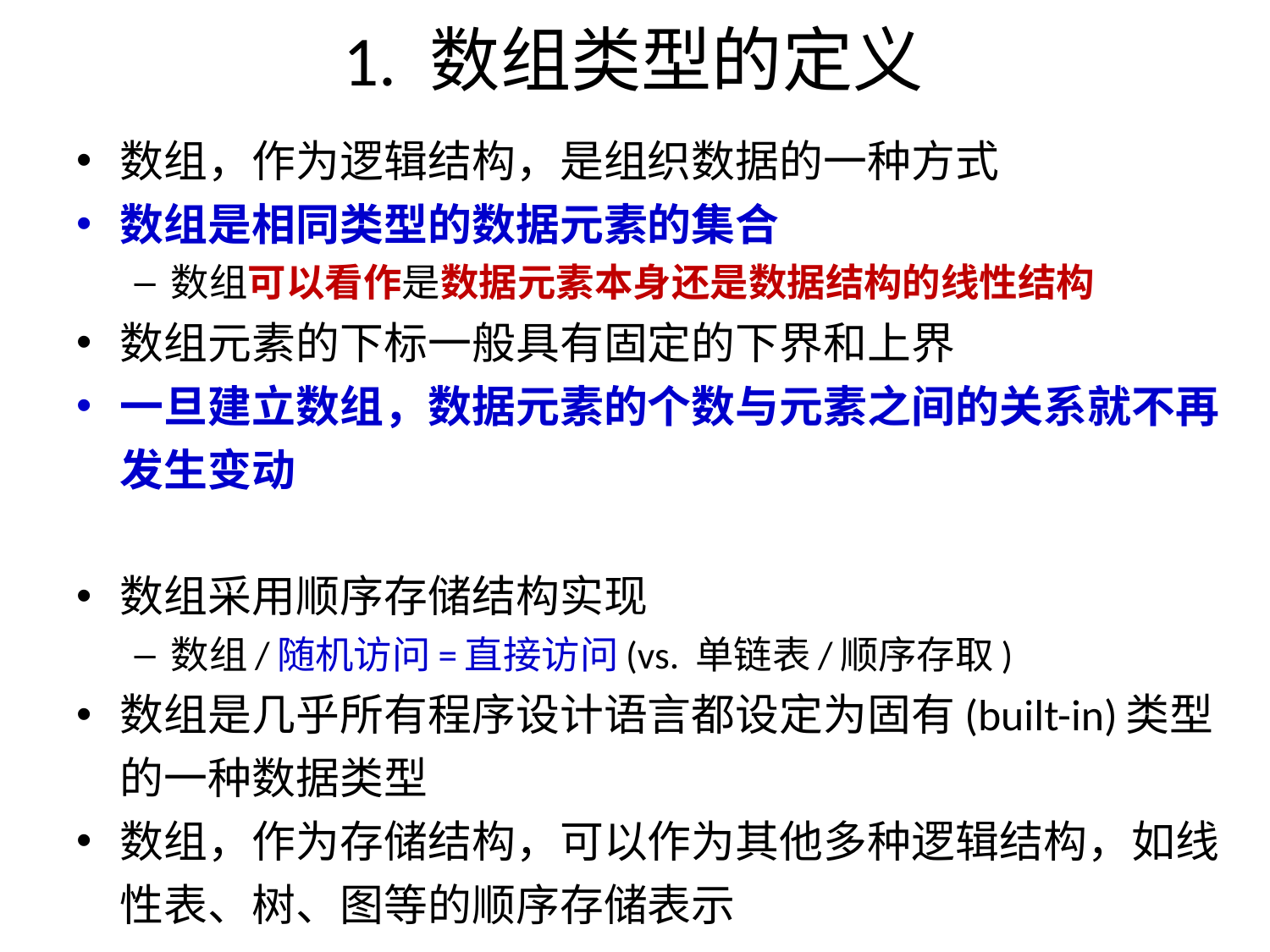

# 1. 数组类型的定义
数组，作为逻辑结构，是组织数据的一种方式
数组是相同类型的数据元素的集合
数组可以看作是数据元素本身还是数据结构的线性结构
数组元素的下标一般具有固定的下界和上界
一旦建立数组，数据元素的个数与元素之间的关系就不再发生变动

数组采用顺序存储结构实现
数组/随机访问=直接访问(vs. 单链表/顺序存取)
数组是几乎所有程序设计语言都设定为固有(built-in)类型的一种数据类型
数组，作为存储结构，可以作为其他多种逻辑结构，如线性表、树、图等的顺序存储表示